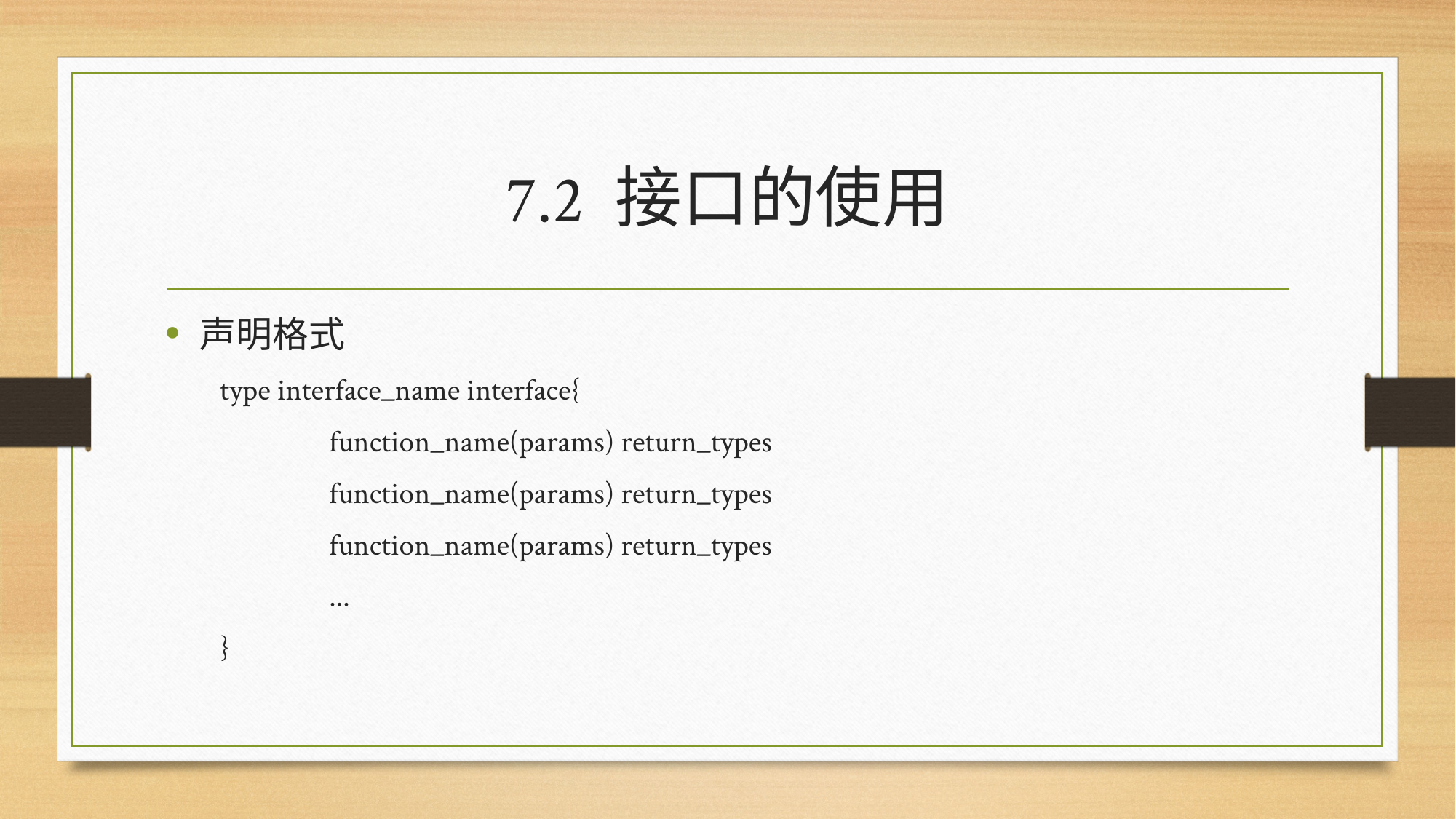

# 7.2 接口的使用
声明格式
type interface_name interface{
	function_name(params) return_types
	function_name(params) return_types
	function_name(params) return_types
	...
}